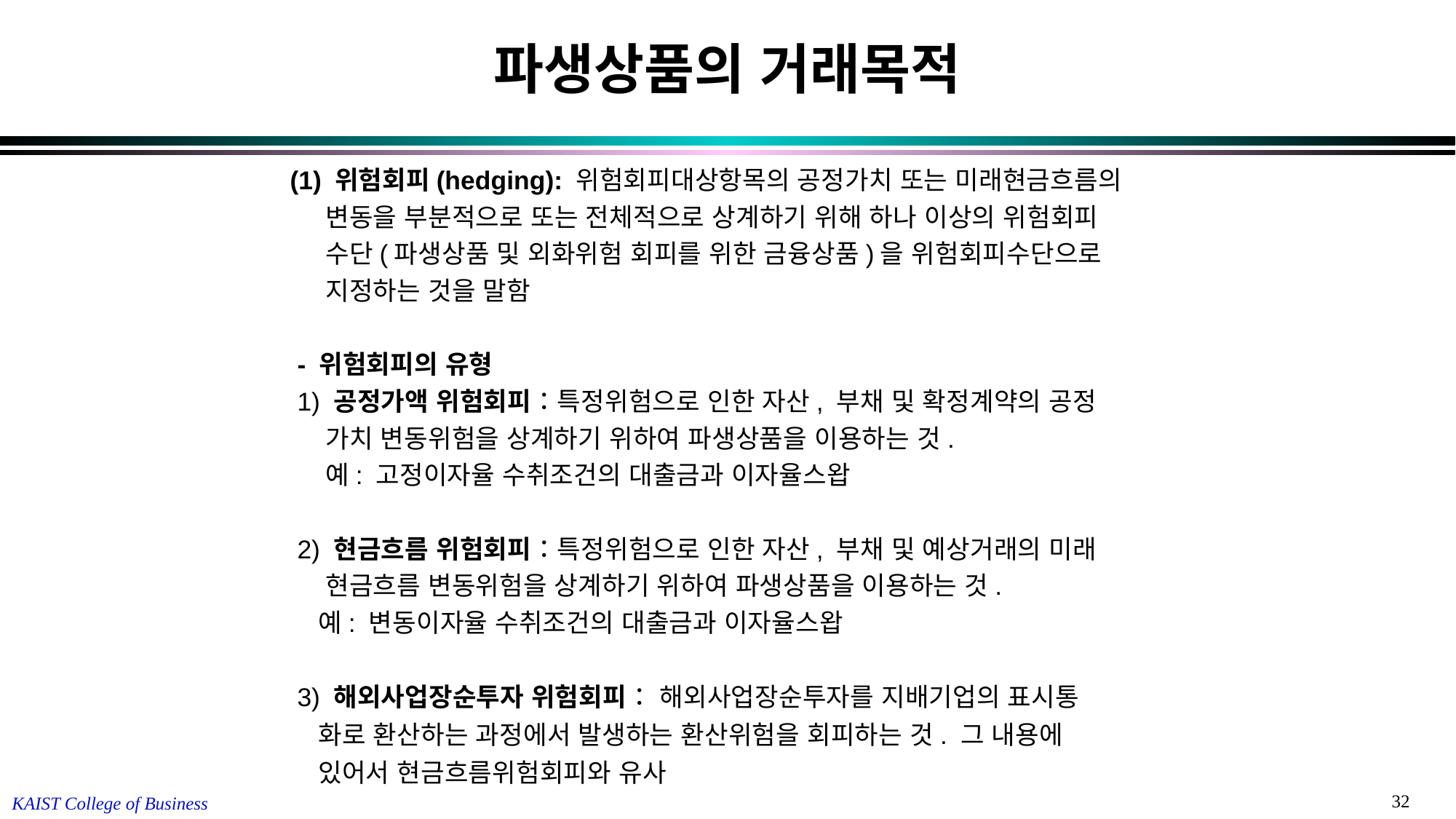

# 파생상품의 거래목적
 (1) 위험회피(hedging): 위험회피대상항목의 공정가치 또는 미래현금흐름의
     변동을 부분적으로 또는 전체적으로 상계하기 위해 하나 이상의 위험회피
     수단(파생상품 및 외화위험 회피를 위한 금융상품)을 위험회피수단으로
     지정하는 것을 말함

  - 위험회피의 유형
  1) 공정가액 위험회피：특정위험으로 인한 자산, 부채 및 확정계약의 공정
     가치 변동위험을 상계하기 위하여 파생상품을 이용하는 것.
     예: 고정이자율 수취조건의 대출금과 이자율스왑

  2) 현금흐름 위험회피：특정위험으로 인한 자산, 부채 및 예상거래의 미래
     현금흐름 변동위험을 상계하기 위하여 파생상품을 이용하는 것.
    예: 변동이자율 수취조건의 대출금과 이자율스왑

  3) 해외사업장순투자 위험회피： 해외사업장순투자를 지배기업의 표시통
    화로 환산하는 과정에서 발생하는 환산위험을 회피하는 것. 그 내용에
    있어서 현금흐름위험회피와 유사